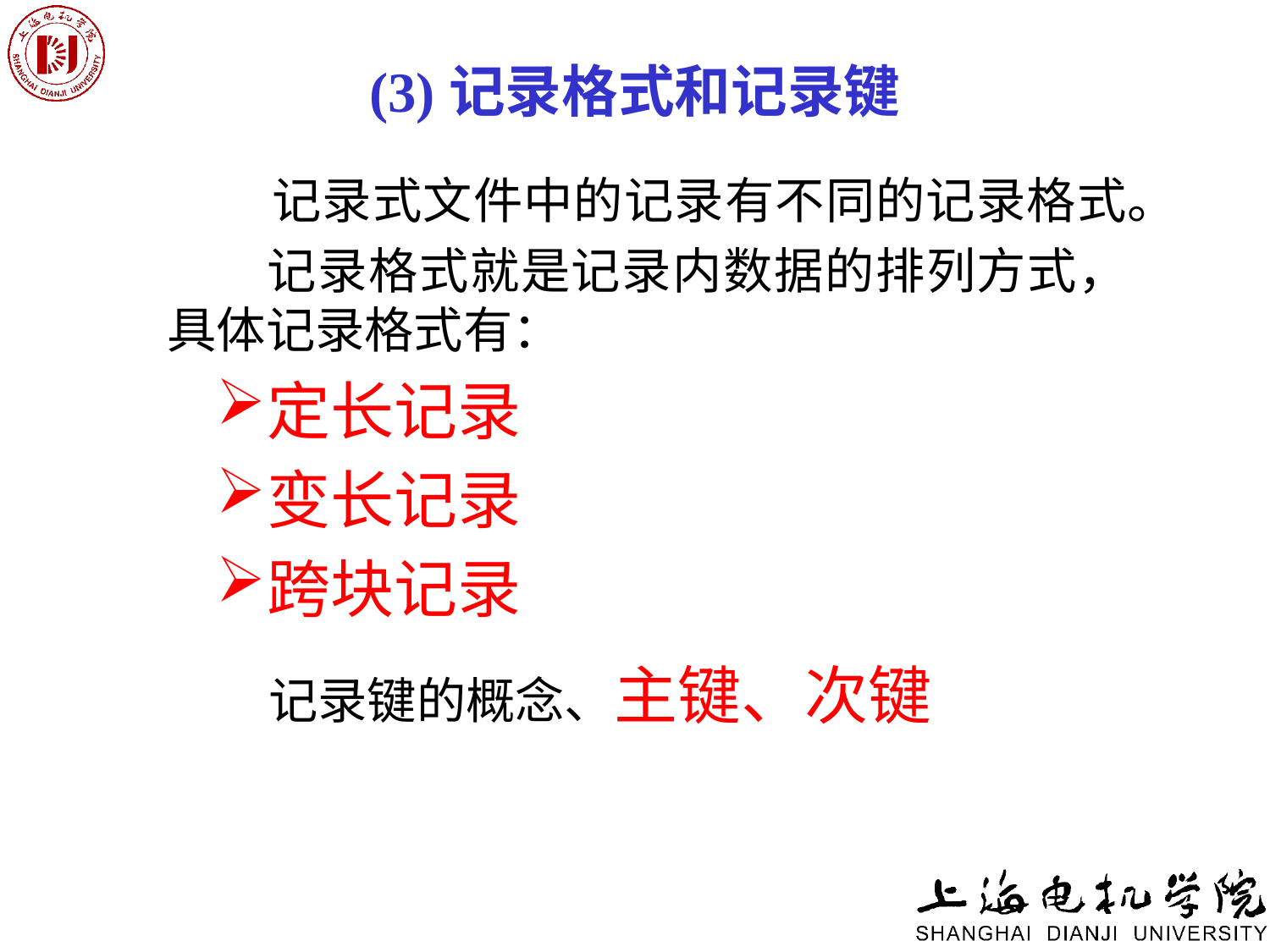

# (3)记录格式和记录键
   记录式文件中的记录有不同的记录格式。
   记录格式就是记录内数据的排列方式，具体记录格式有：
定长记录
变长记录
跨块记录
   记录键的概念、主键、次键